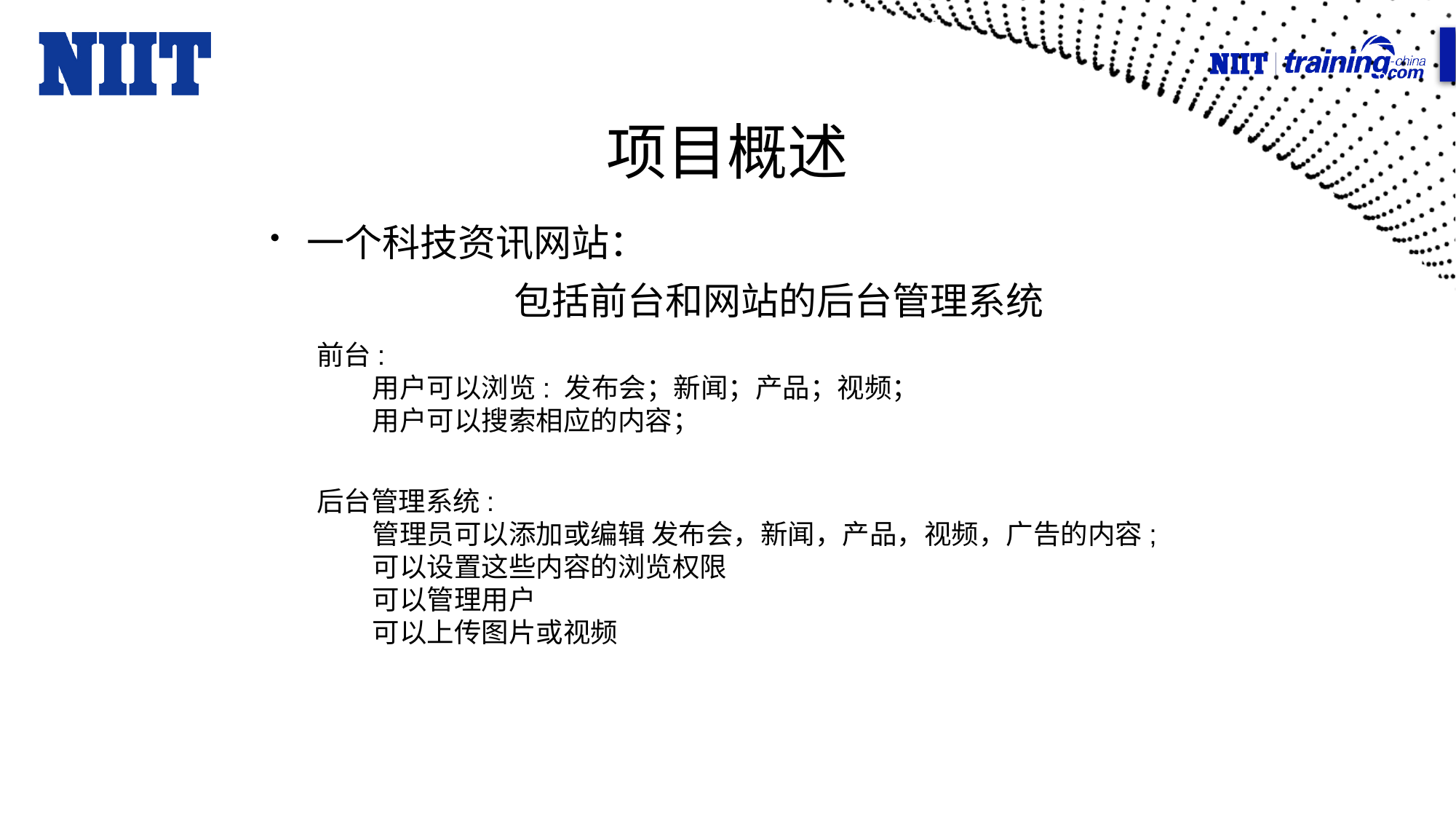

# 项目概述
一个科技资讯网站：

	包括前台和网站的后台管理系统

前台:
        用户可以浏览: 发布会；新闻；产品；视频；
        用户可以搜索相应的内容；
后台管理系统:
        管理员可以添加或编辑 发布会，新闻，产品，视频，广告的内容;
        可以设置这些内容的浏览权限
        可以管理用户
        可以上传图片或视频